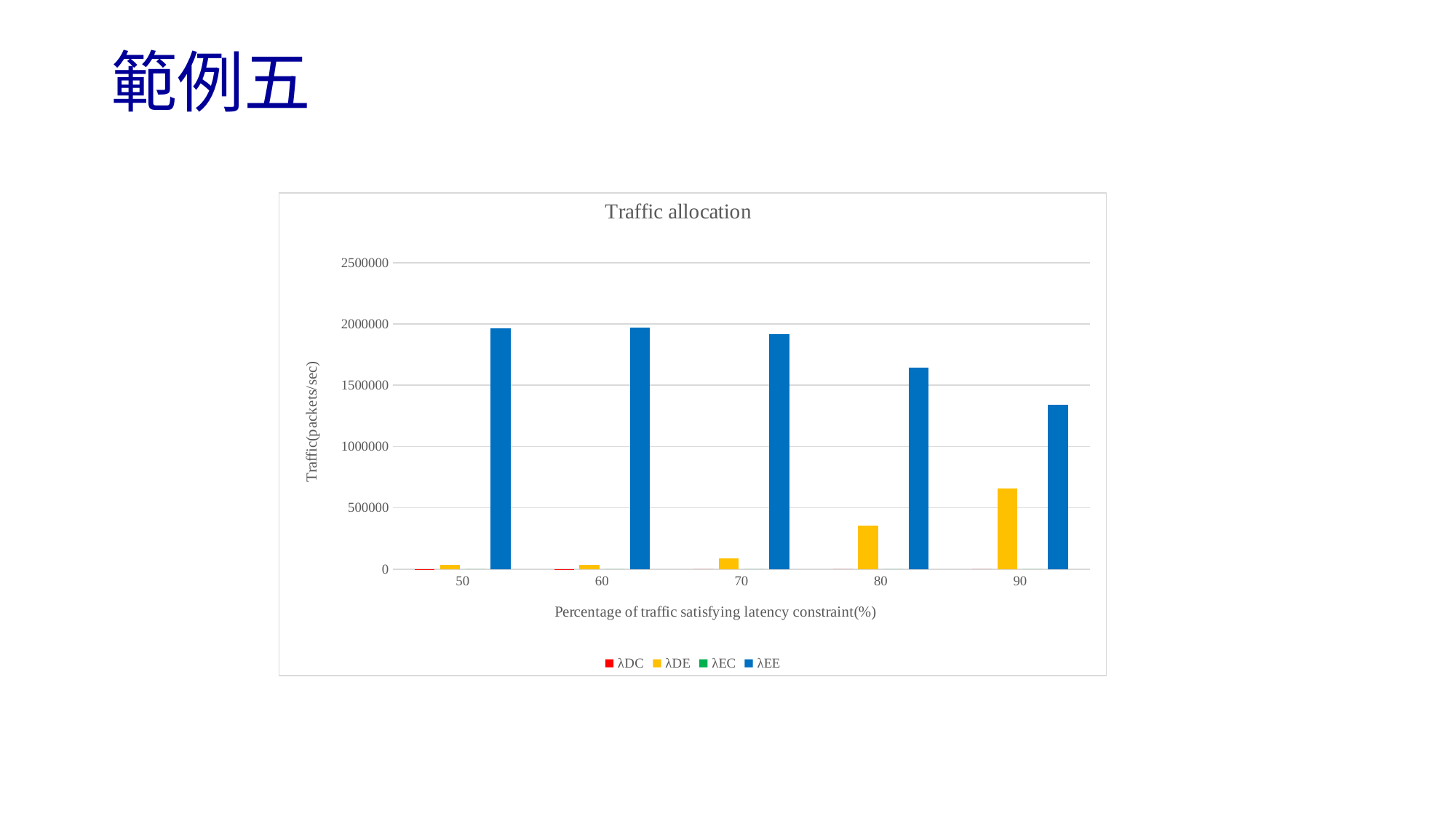

範例五

### Chart: Traffic allocation

| Category | λDC | λDE | λEC | λEE |
|---|---|---|---|---|
| 50 | 1.0 | 36913.0 | 0.0 | 1963086.0 |
| 60 | 123.0 | 31864.0 | 0.0 | 1968013.0 |
| 70 | 0.0 | 85435.0 | 0.0 | 1914565.0 |
| 80 | 0.0 | 357374.0 | 0.0 | 1642626.0 |
| 90 | 0.0 | 659140.0 | 0.0 | 1340860.0 |